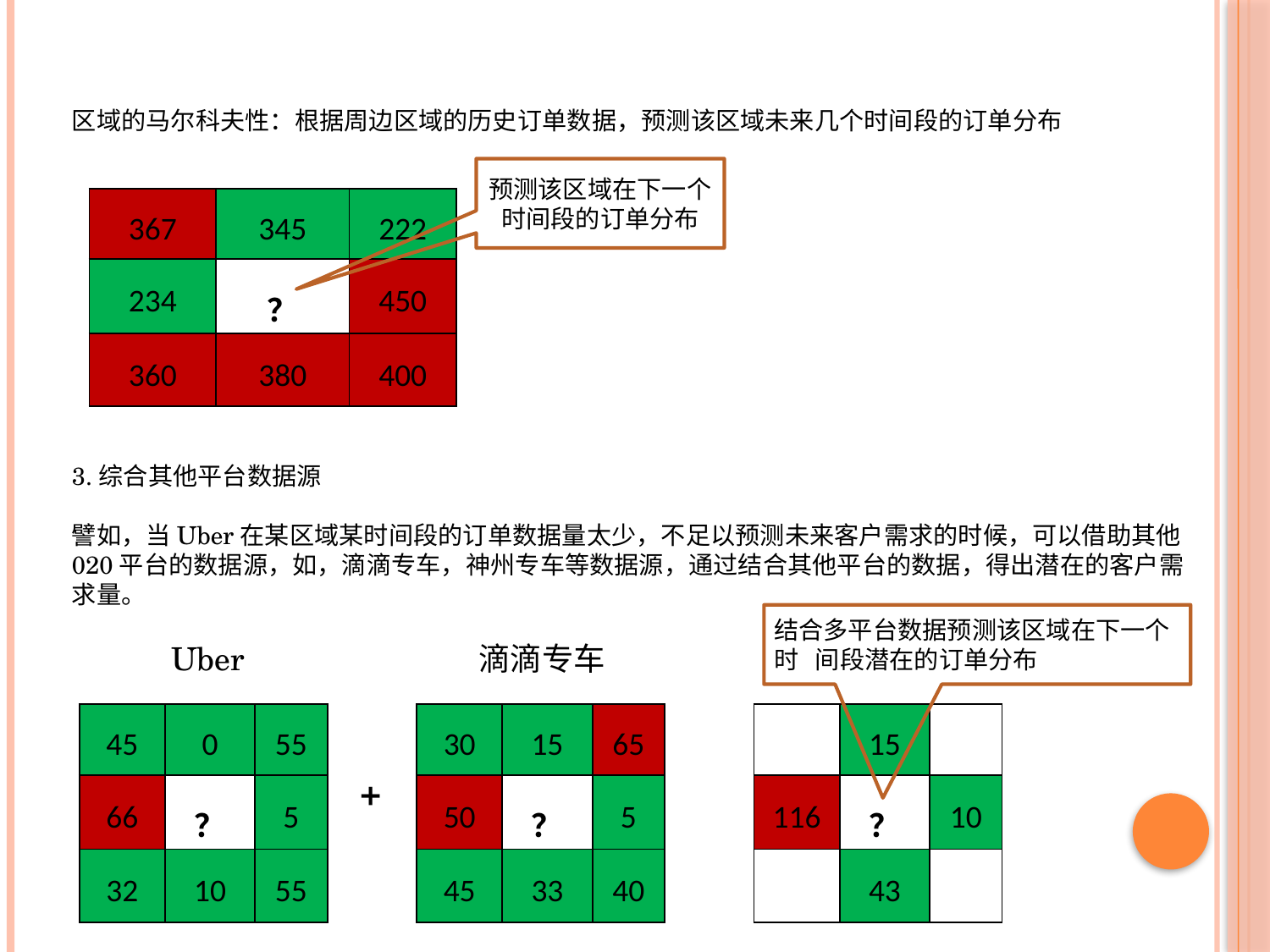

区域的马尔科夫性：根据周边区域的历史订单数据，预测该区域未来几个时间段的订单分布

3.综合其他平台数据源

譬如，当Uber在某区域某时间段的订单数据量太少，不足以预测未来客户需求的时候，可以借助其他020平台的数据源，如，滴滴专车，神州专车等数据源，通过结合其他平台的数据，得出潜在的客户需求量。

预测该区域在下一个时间段的订单分布
| 367 | 345 | 222 |
| --- | --- | --- |
| 234 | ？ | 450 |
| 360 | 380 | 400 |
结合多平台数据预测该区域在下一个时   间段潜在的订单分布
Uber
滴滴专车
| 45 | 0 | 55 |
| --- | --- | --- |
| 66 | ？ | 5 |
| 32 | 10 | 55 |
| 30 | 15 | 65 |
| --- | --- | --- |
| 50 | ？ | 5 |
| 45 | 33 | 40 |
|  | 15 |  |
| --- | --- | --- |
| 116 | ？ | 10 |
|  | 43 |  |
+